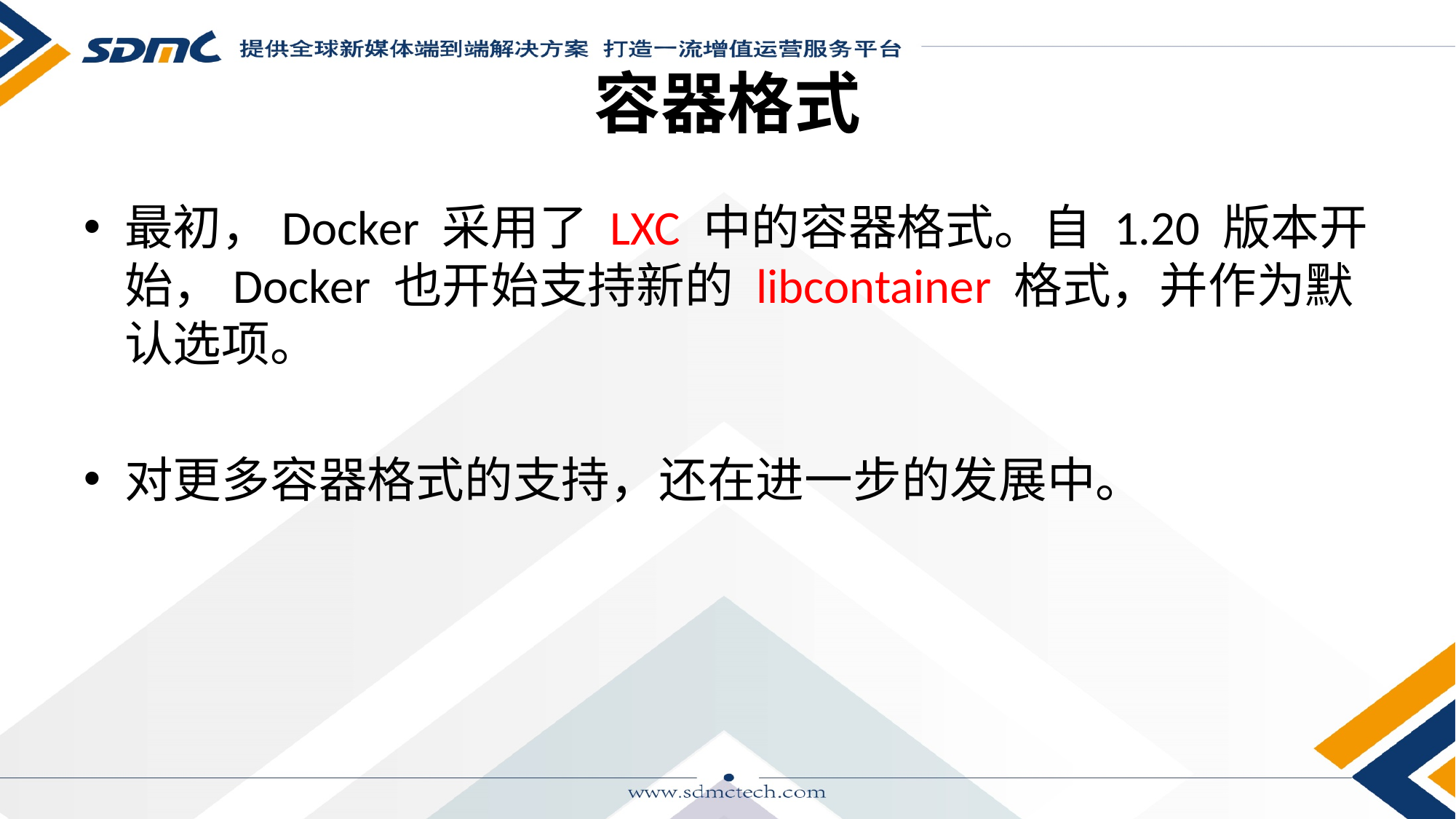

# 容器格式
最初，Docker 采用了 LXC 中的容器格式。自 1.20 版本开始，Docker 也开始支持新的 libcontainer 格式，并作为默认选项。

对更多容器格式的支持，还在进一步的发展中。